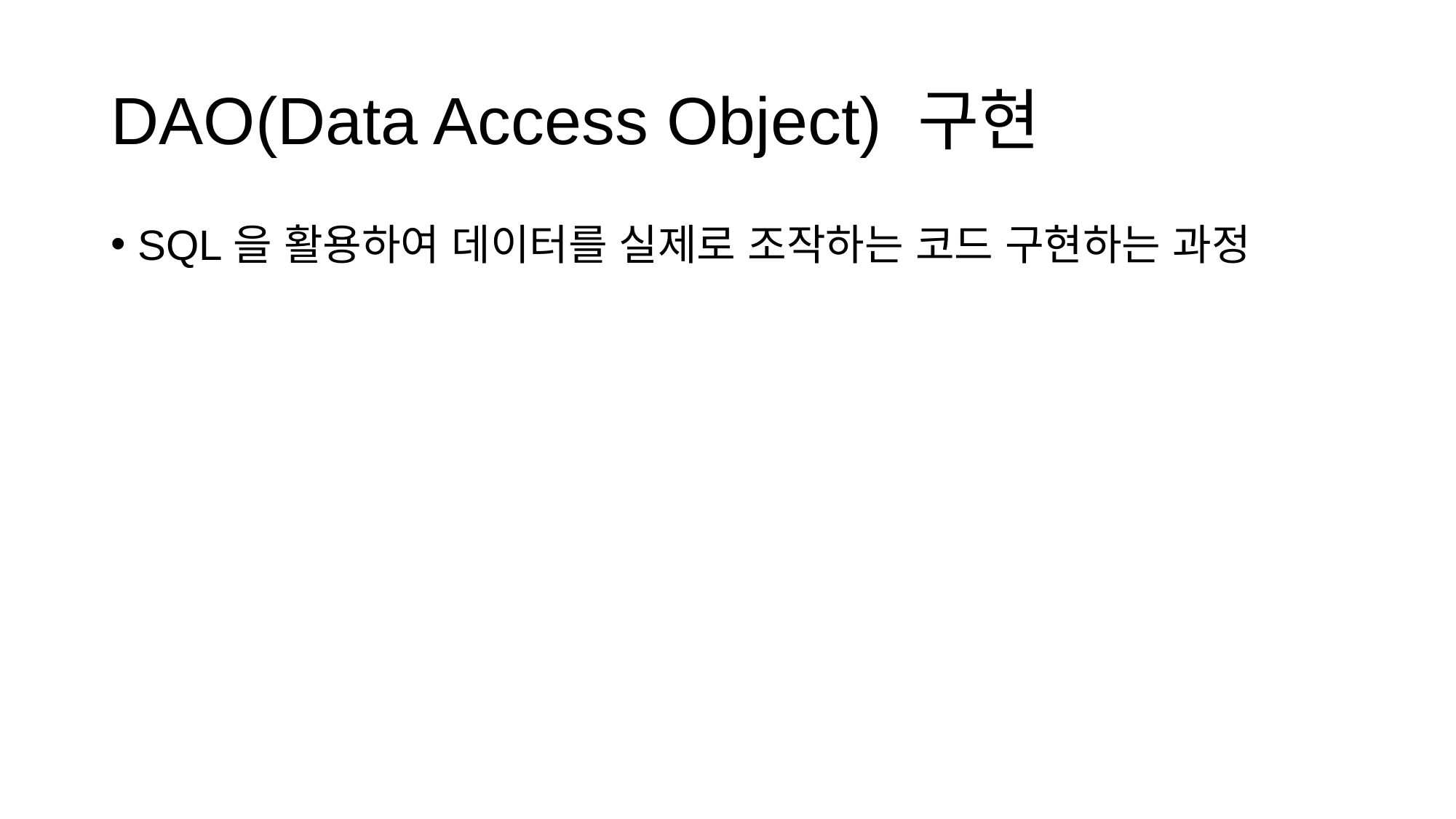

# DAO(Data Access Object) 구현
SQL을 활용하여 데이터를 실제로 조작하는 코드 구현하는 과정